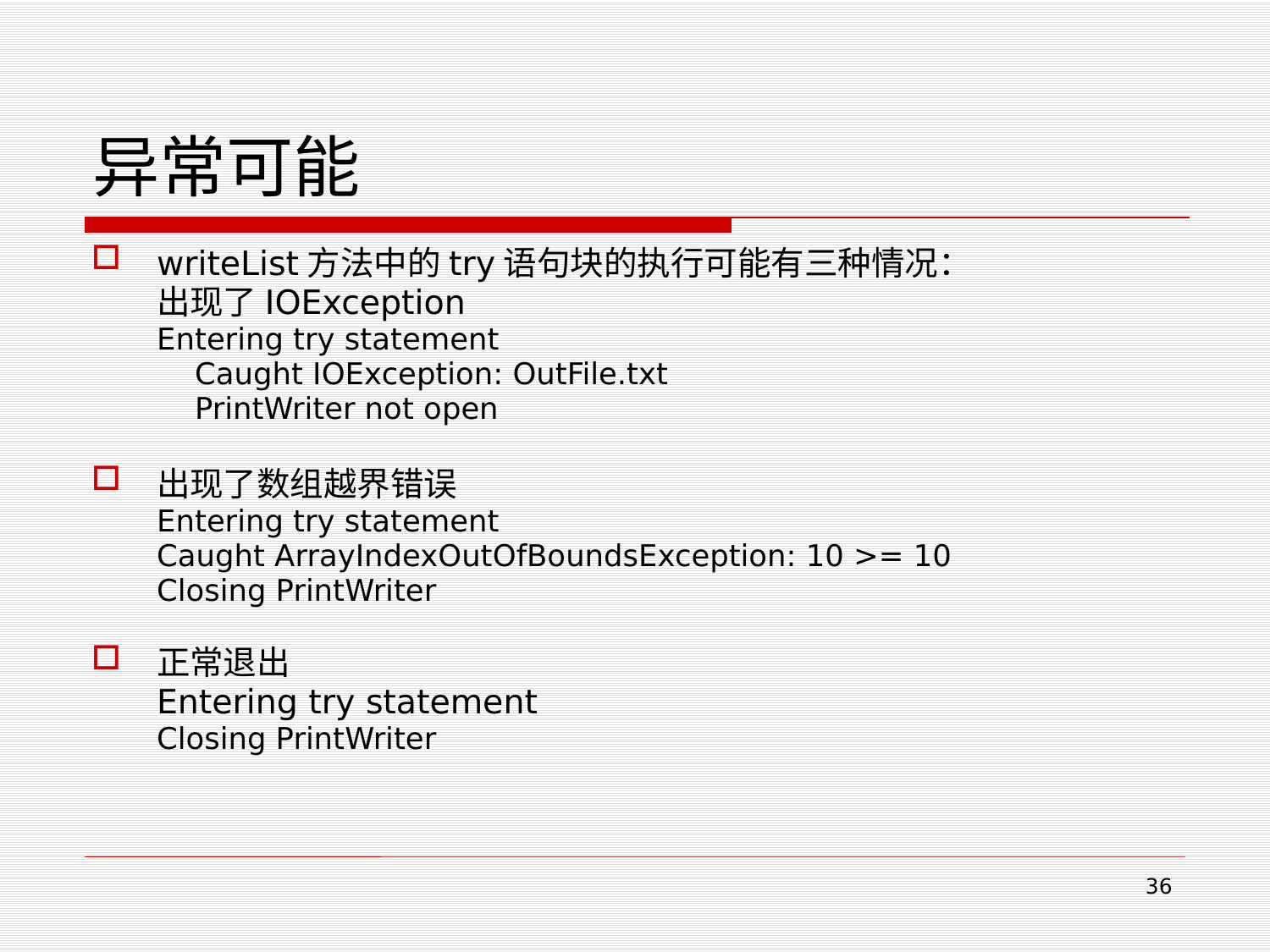

# 异常可能
writeList方法中的try语句块的执行可能有三种情况：
	出现了IOException
Entering try statement
    Caught IOException: OutFile.txt
    PrintWriter not open

出现了数组越界错误
Entering try statement
Caught ArrayIndexOutOfBoundsException: 10 >= 10
Closing PrintWriter

正常退出
	Entering try statement
Closing PrintWriter

36